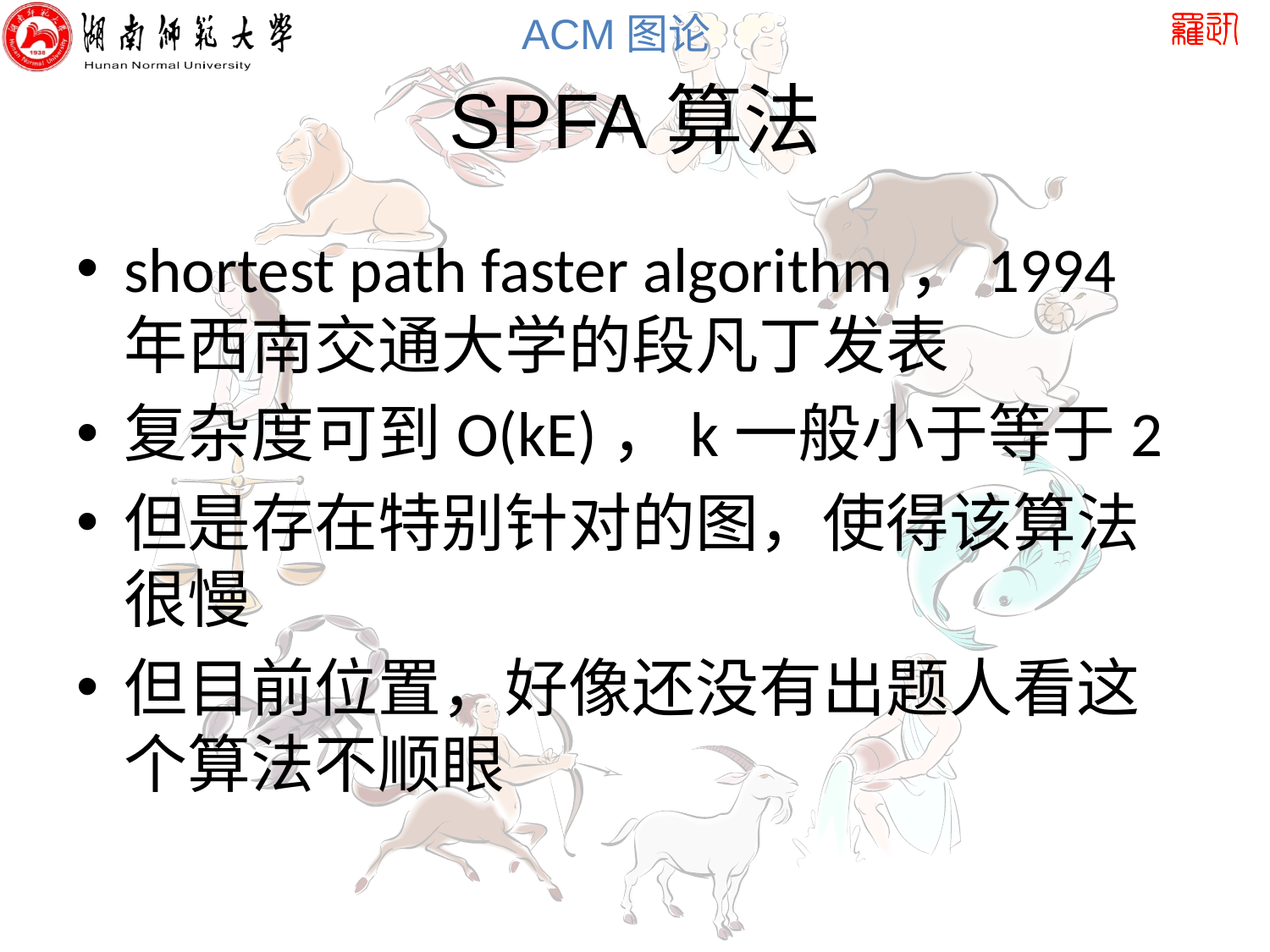

# SPFA算法
shortest path faster algorithm，1994年西南交通大学的段凡丁发表
复杂度可到O(kE)，k一般小于等于2
但是存在特别针对的图，使得该算法很慢
但目前位置，好像还没有出题人看这个算法不顺眼